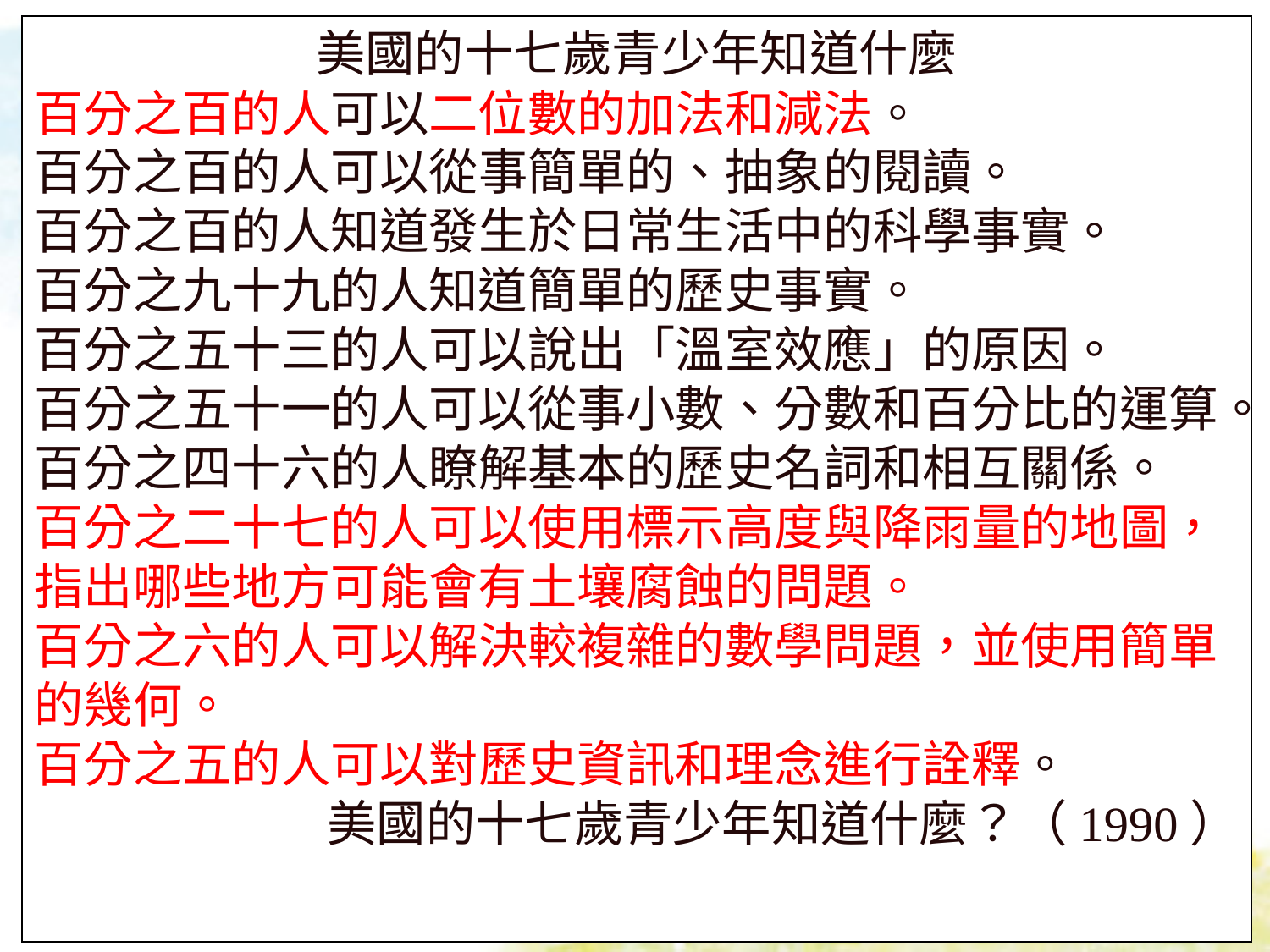

美國的十七歲青少年知道什麼
百分之百的人可以二位數的加法和減法。
百分之百的人可以從事簡單的、抽象的閱讀。
百分之百的人知道發生於日常生活中的科學事實。
百分之九十九的人知道簡單的歷史事實。
百分之五十三的人可以說出「溫室效應」的原因。
百分之五十一的人可以從事小數、分數和百分比的運算。
百分之四十六的人瞭解基本的歷史名詞和相互關係。
百分之二十七的人可以使用標示高度與降雨量的地圖，指出哪些地方可能會有土壤腐蝕的問題。
百分之六的人可以解決較複雜的數學問題，並使用簡單的幾何。
百分之五的人可以對歷史資訊和理念進行詮釋。
美國的十七歲青少年知道什麼？（1990）